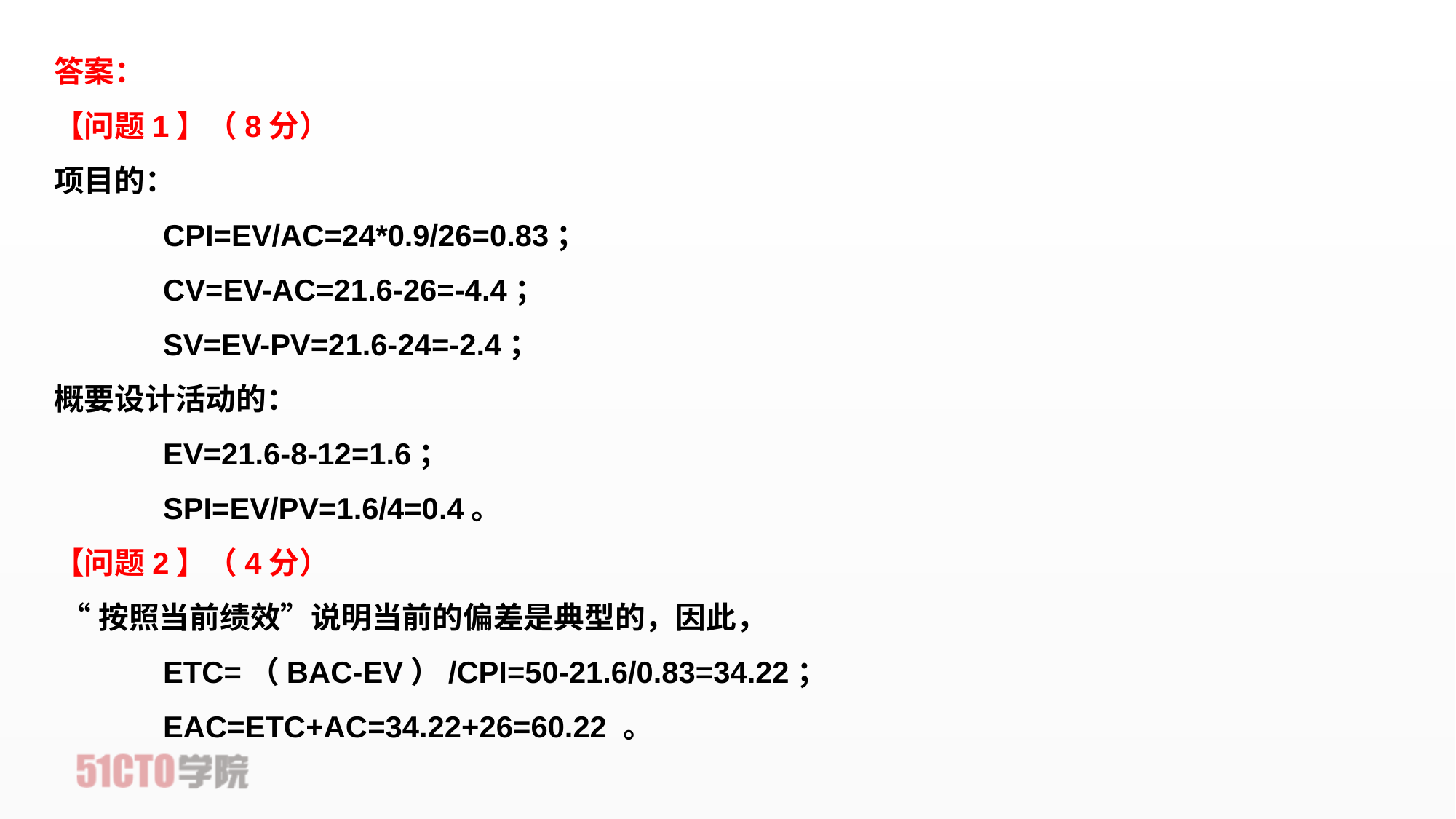

答案：
【问题1】（8分）
项目的：
	CPI=EV/AC=24*0.9/26=0.83；
        	CV=EV-AC=21.6-26=-4.4；
        	SV=EV-PV=21.6-24=-2.4；
概要设计活动的：
	EV=21.6-8-12=1.6；
	SPI=EV/PV=1.6/4=0.4。
【问题2】（4分）
 “按照当前绩效”说明当前的偏差是典型的，因此，
	ETC=（BAC-EV）/CPI=50-21.6/0.83=34.22；
	EAC=ETC+AC=34.22+26=60.22 。